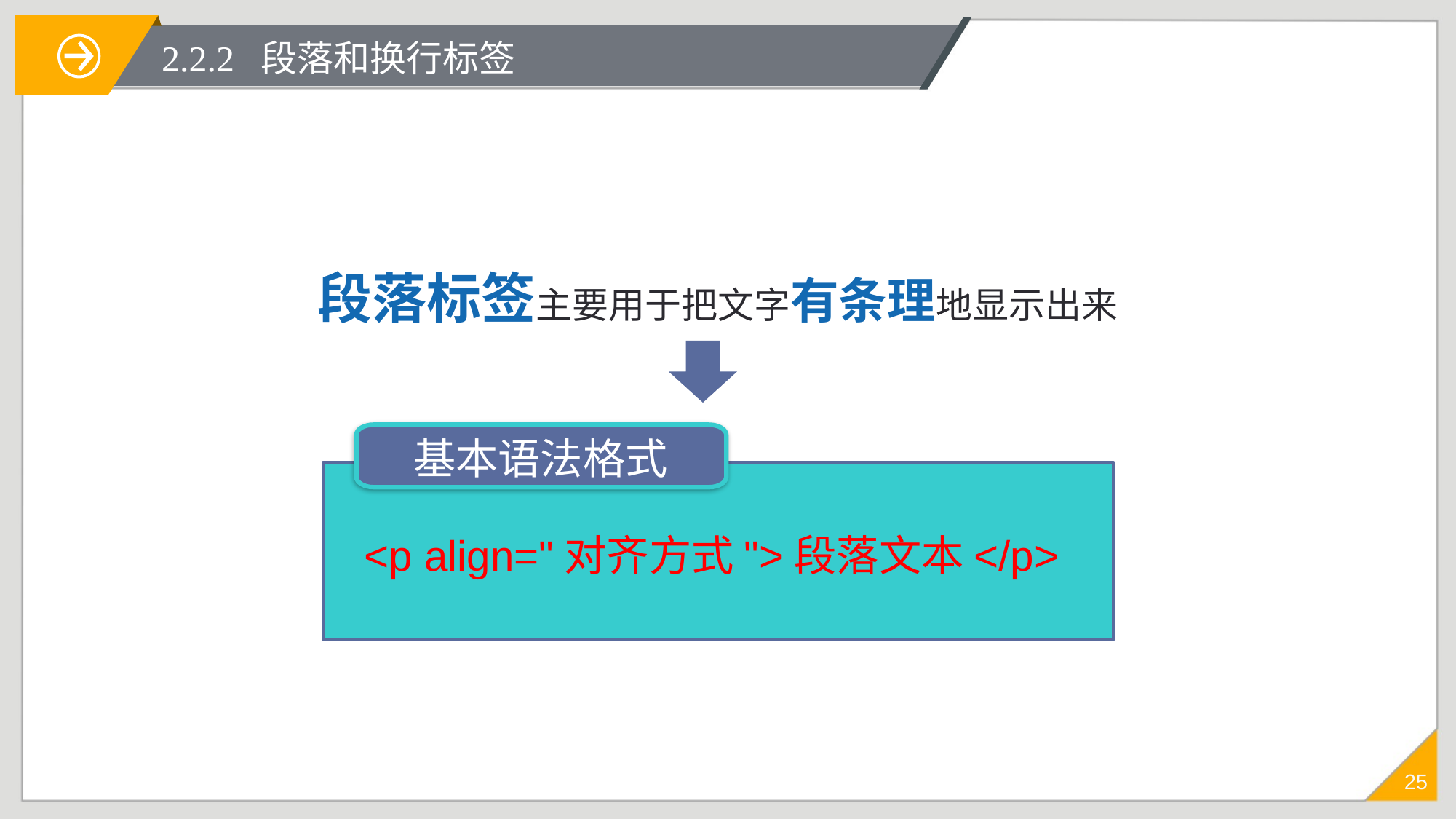

# 2.2.2  段落和换行标签
段落标签主要用于把文字有条理地显示出来

基本语法格式
<p align="对齐方式">段落文本</p>